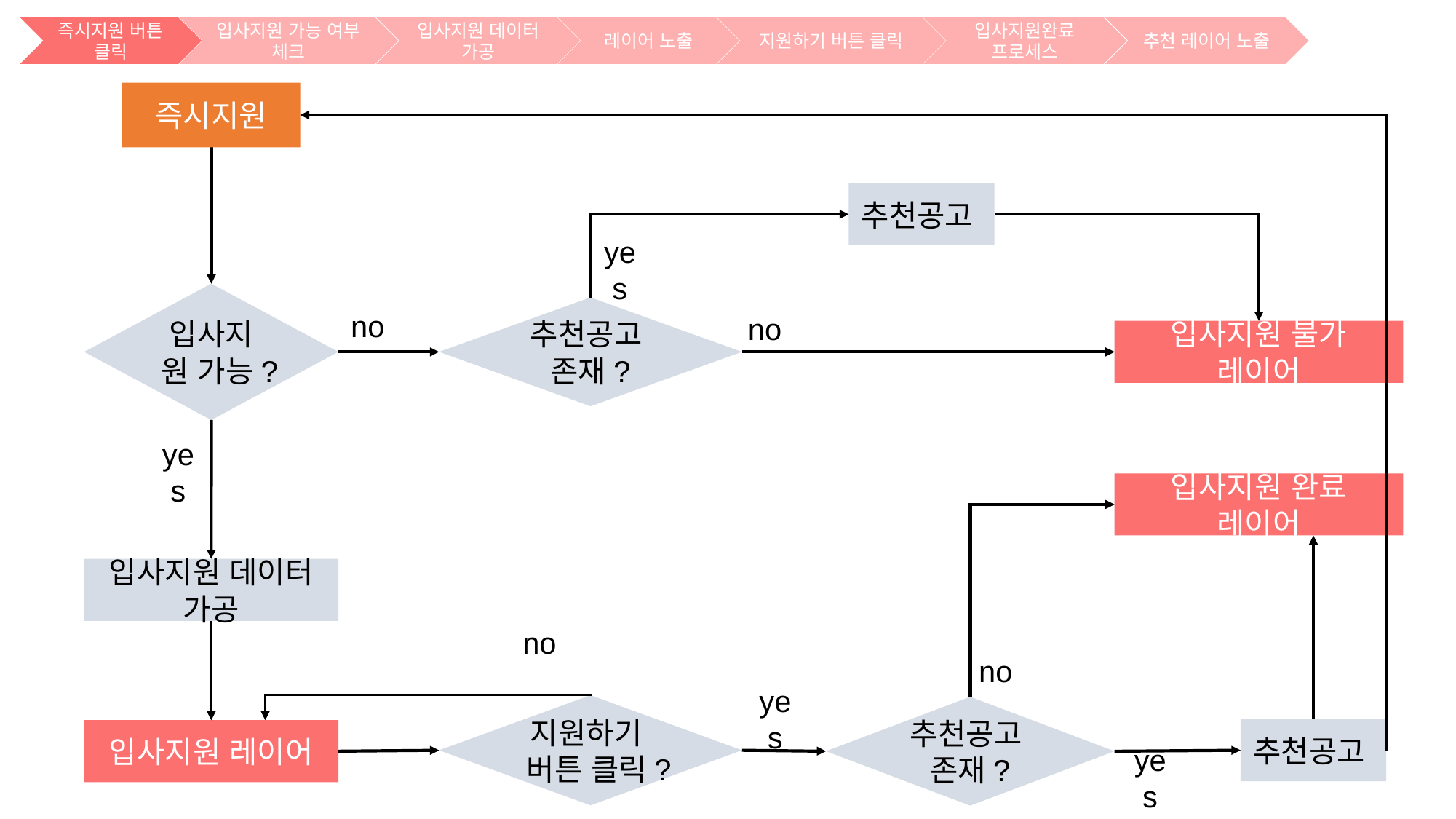

지원하기 버튼 클릭
입사지원완료 프로세스
레이어 노출
즉시지원 버튼 클릭
입사지원 가능 여부 체크
입사지원 데이터 가공
추천 레이어 노출
즉시지원
추천공고
yes
입사지원 가능?
no
추천공고
존재?
no
입사지원 불가 레이어
yes
입사지원 완료 레이어
입사지원 데이터 가공
no
no
yes
지원하기
버튼 클릭?
추천공고
존재?
추천공고
입사지원 레이어
yes